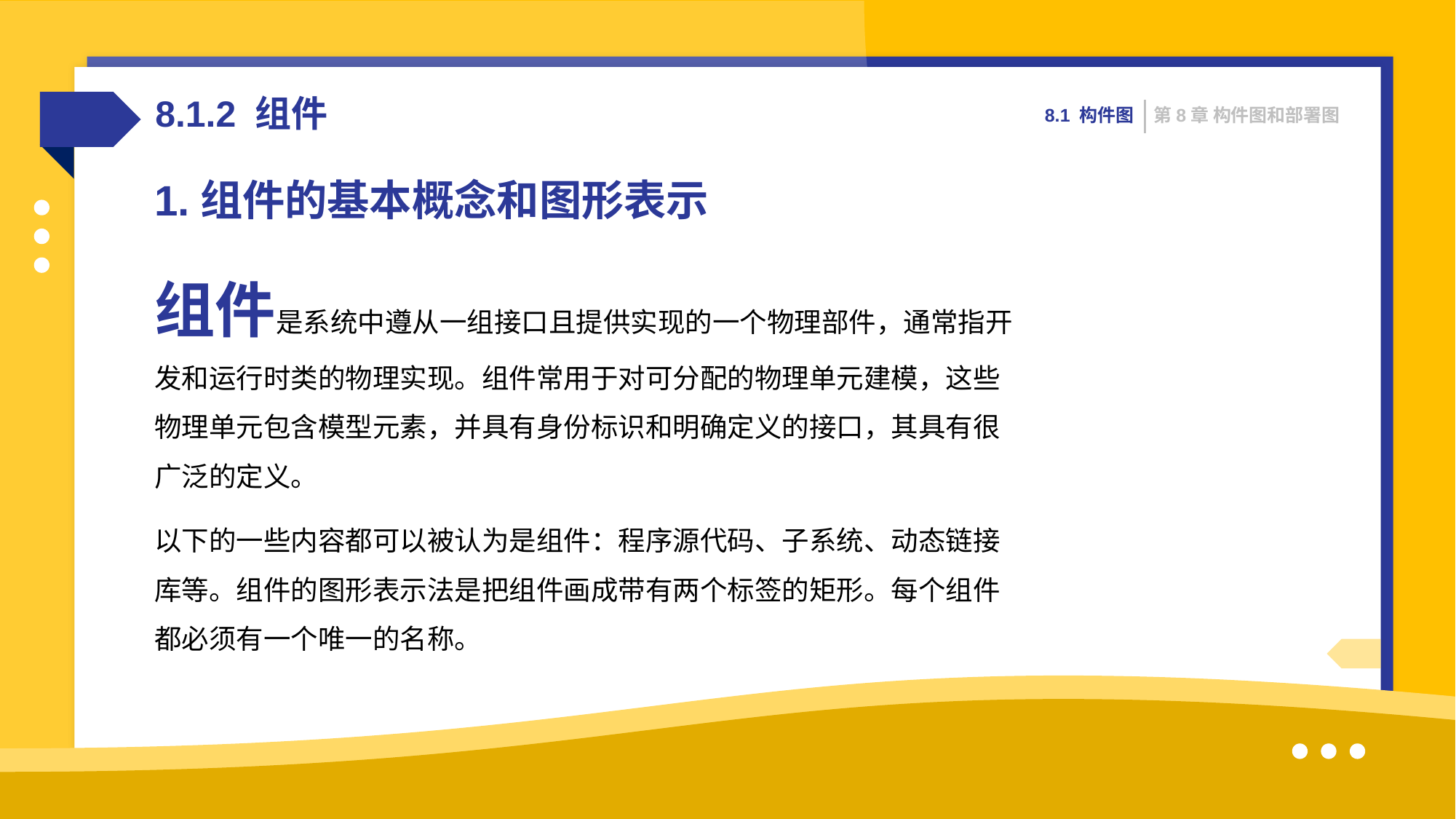

8.1.2 组件
 8.1 构件图
第8章 构件图和部署图
1.组件的基本概念和图形表示
组件是系统中遵从一组接口且提供实现的一个物理部件，通常指开发和运行时类的物理实现。组件常用于对可分配的物理单元建模，这些物理单元包含模型元素，并具有身份标识和明确定义的接口，其具有很广泛的定义。
以下的一些内容都可以被认为是组件：程序源代码、子系统、动态链接库等。组件的图形表示法是把组件画成带有两个标签的矩形。每个组件都必须有一个唯一的名称。